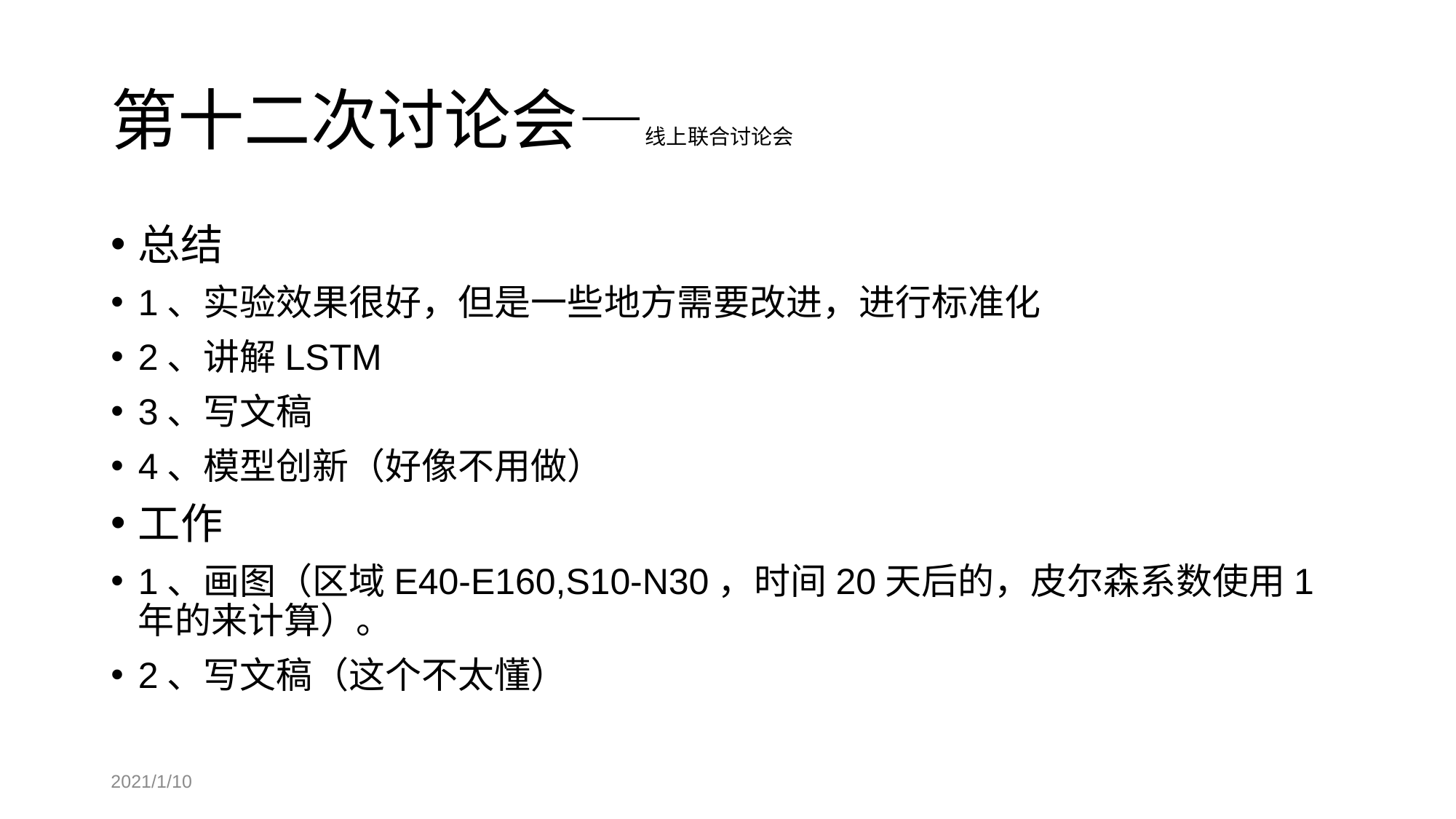

# 第十二次讨论会—线上联合讨论会
总结
1、实验效果很好，但是一些地方需要改进，进行标准化
2、讲解LSTM
3、写文稿
4、模型创新（好像不用做）
工作
1、画图（区域E40-E160,S10-N30，时间20天后的，皮尔森系数使用1年的来计算）。
2、写文稿（这个不太懂）
2021/1/10